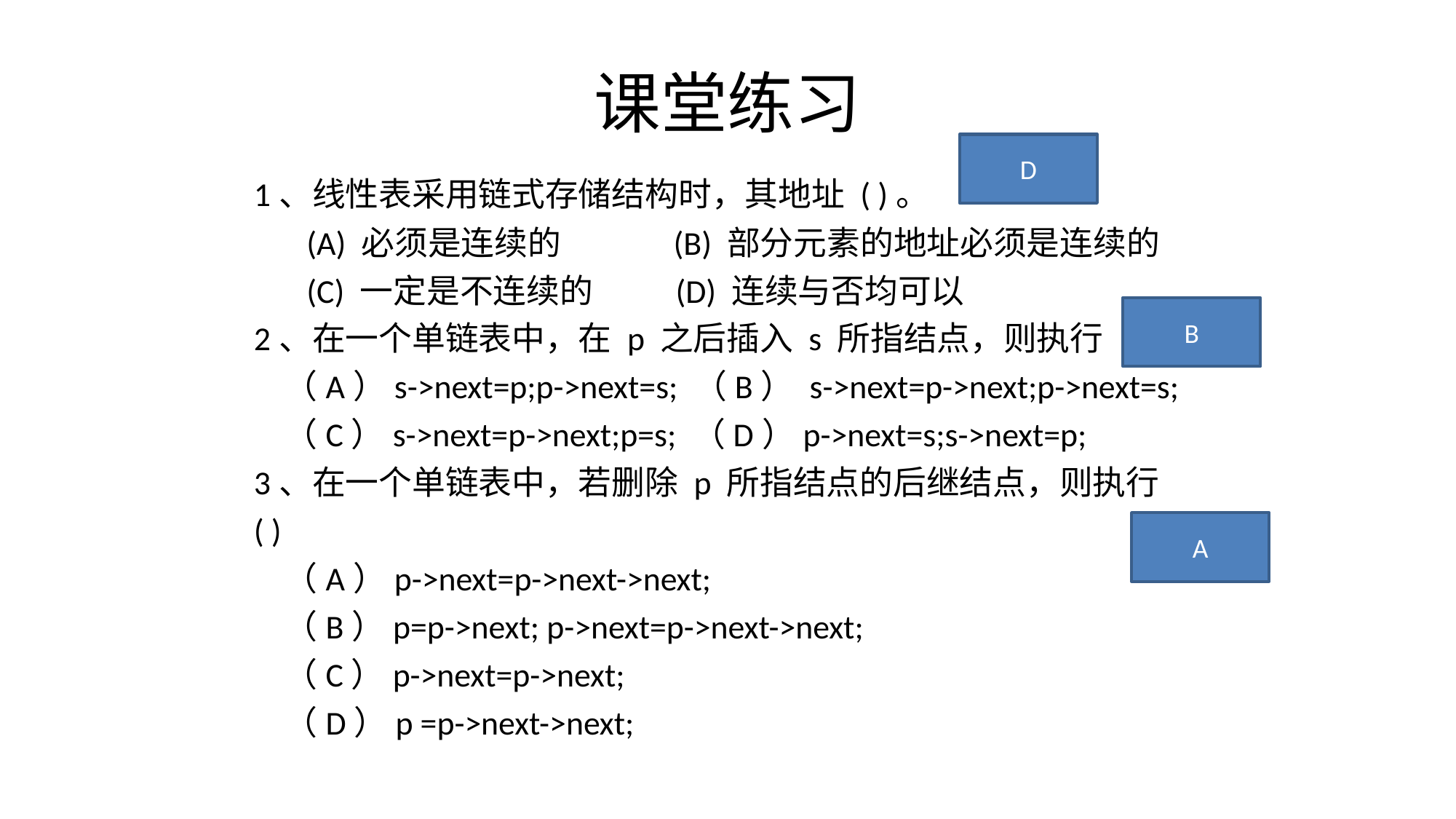

# 课堂练习
D
1、线性表采用链式存储结构时，其地址 ( )。
      (A) 必须是连续的              (B) 部分元素的地址必须是连续的
      (C) 一定是不连续的          (D) 连续与否均可以
2、在一个单链表中，在 p 之后插入 s 所指结点，则执行 ( )。
   （A）s->next=p;p->next=s; （B） s->next=p->next;p->next=s;
   （C）s->next=p->next;p=s; （D）p->next=s;s->next=p;
3、在一个单链表中，若删除 p 所指结点的后继结点，则执行 ( )
   （A）p->next=p->next->next;
   （B）p=p->next; p->next=p->next->next;
   （C）p->next=p->next;
   （D）p =p->next->next;
B
A